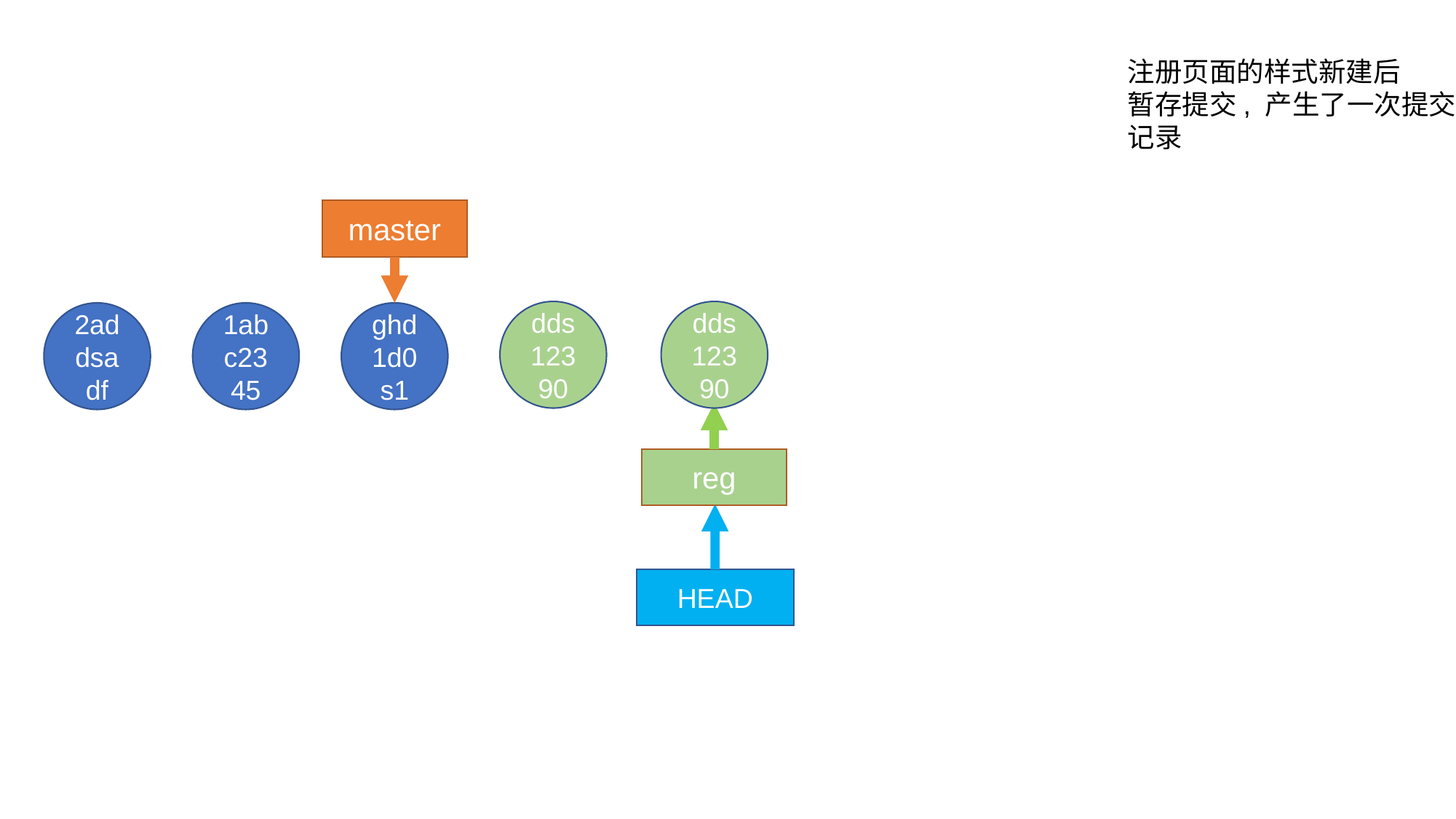

注册页面的样式新建后
暂存提交, 产生了一次提交
记录
master
dds12390
dds12390
2addsadf
1abc2345
ghd1d0s1
reg
HEAD